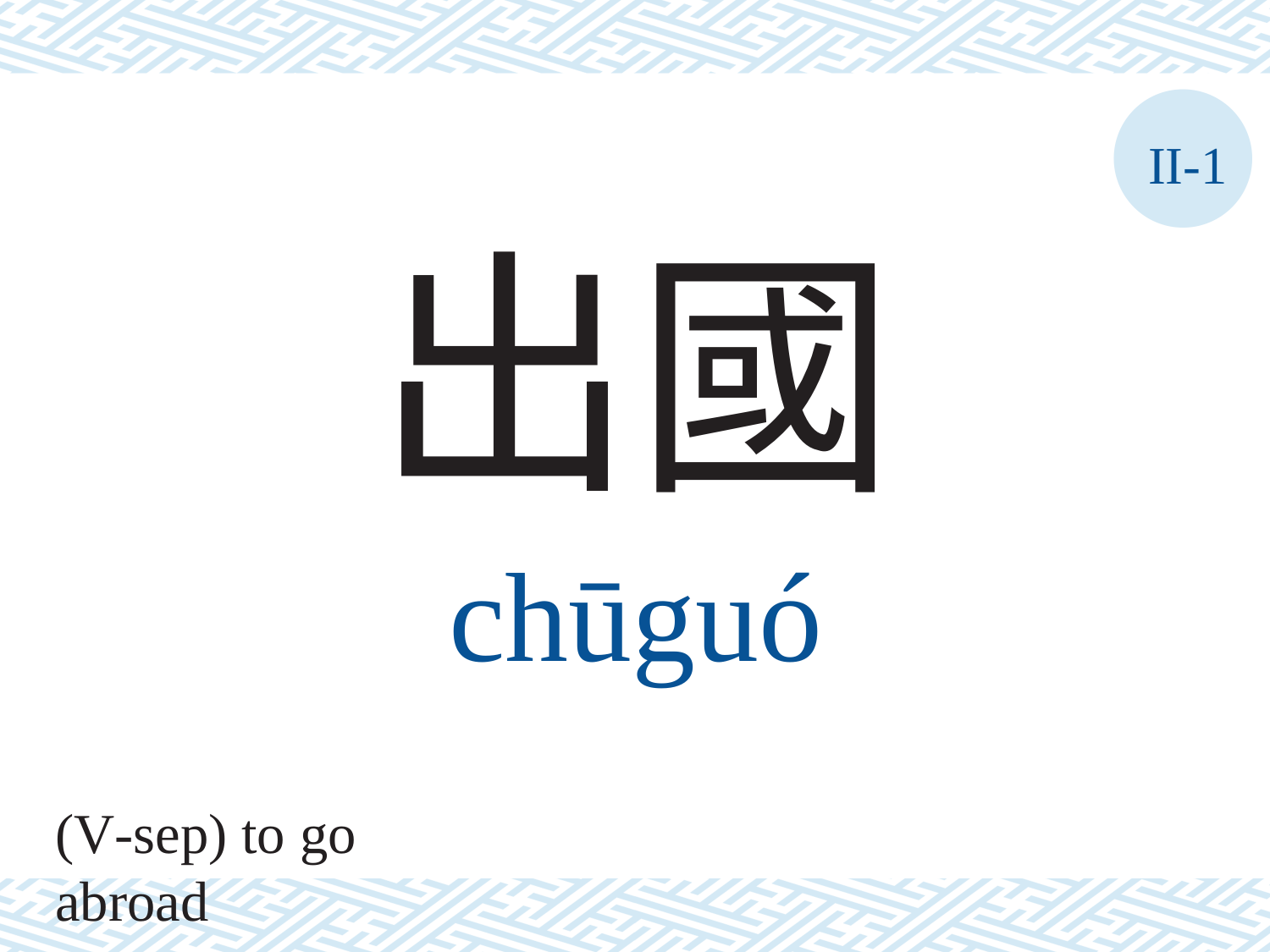

II-1
出國
chūguó
(V-sep) to go abroad